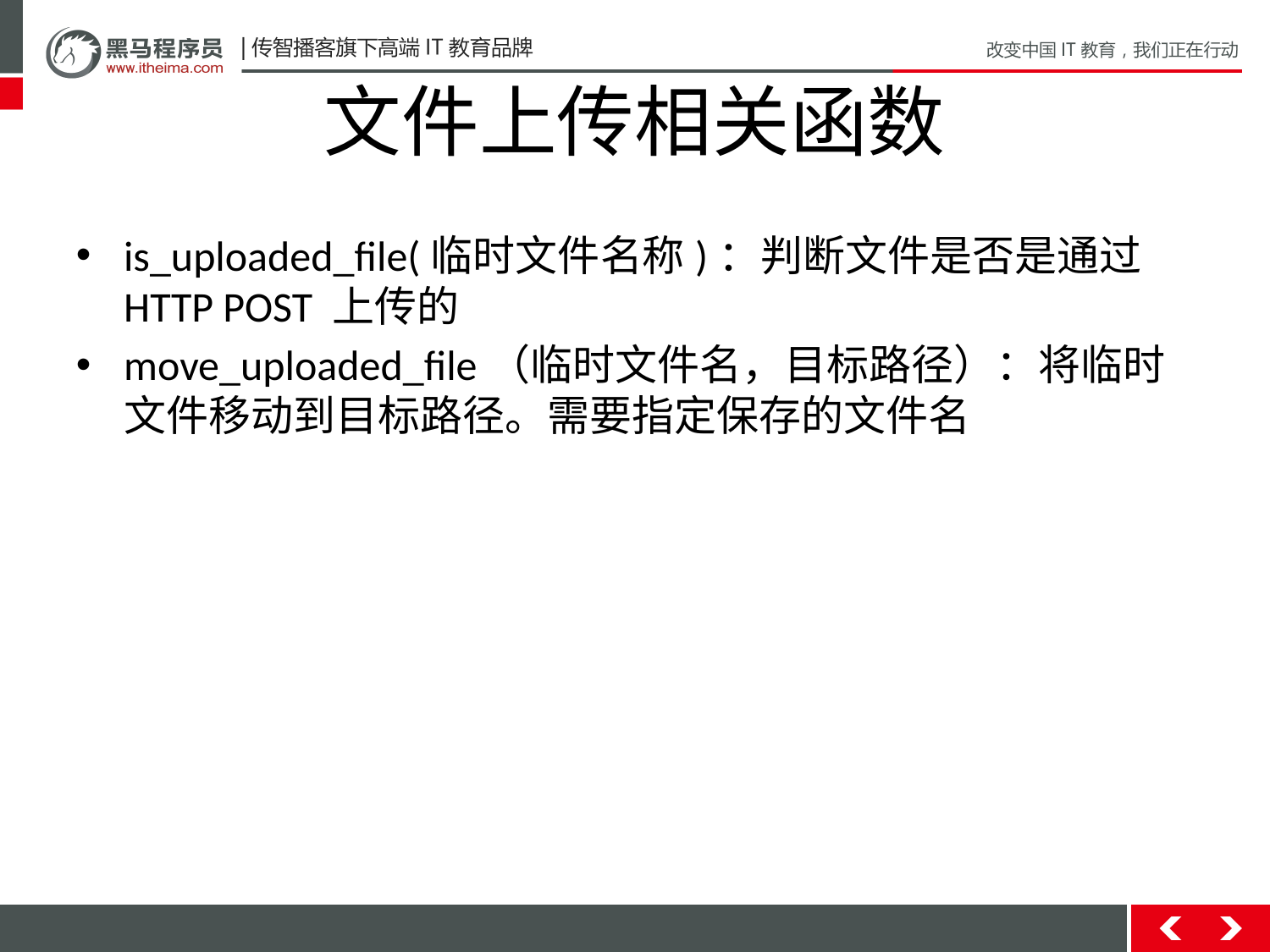

# 文件上传相关函数
is_uploaded_file(临时文件名称)：判断文件是否是通过 HTTP POST 上传的
move_uploaded_file（临时文件名，目标路径）：将临时文件移动到目标路径。需要指定保存的文件名